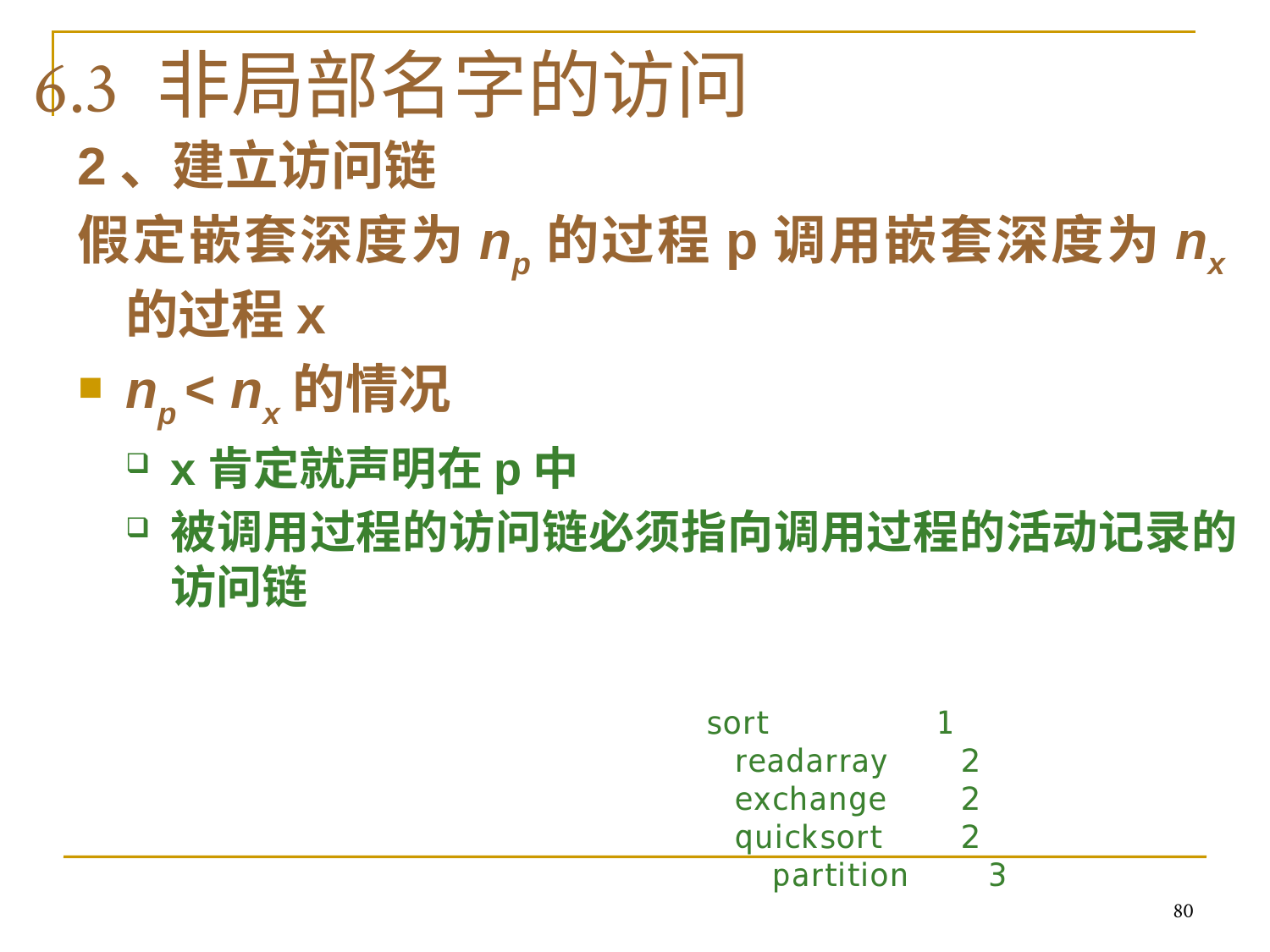

# 6.3 非局部名字的访问
2、建立访问链
假定嵌套深度为np的过程p调用嵌套深度为nx的过程x
np < nx的情况
x肯定就声明在p中
被调用过程的访问链必须指向调用过程的活动记录的访问链
sort	           1
   readarray	2
   exchange	2
   quicksort	2
       partition	   3
80